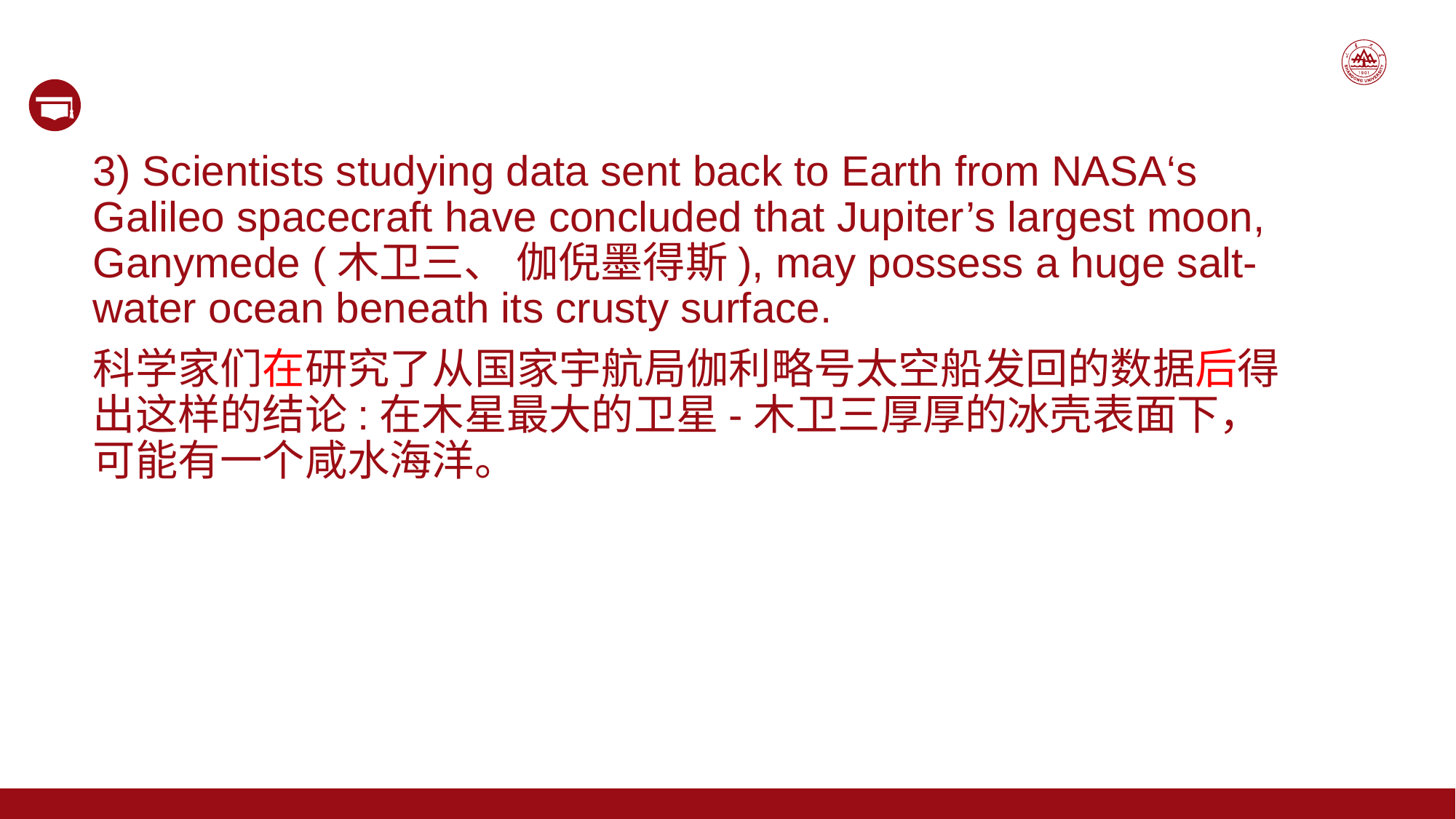

3) Scientists studying data sent back to Earth from NASA‘s Galileo spacecraft have concluded that Jupiter’s largest moon, Ganymede (木卫三、 伽倪墨得斯), may possess a huge salt-water ocean beneath its crusty surface.
科学家们在研究了从国家宇航局伽利略号太空船发回的数据后得出这样的结论:在木星最大的卫星-木卫三厚厚的冰壳表面下，可能有一个咸水海洋。